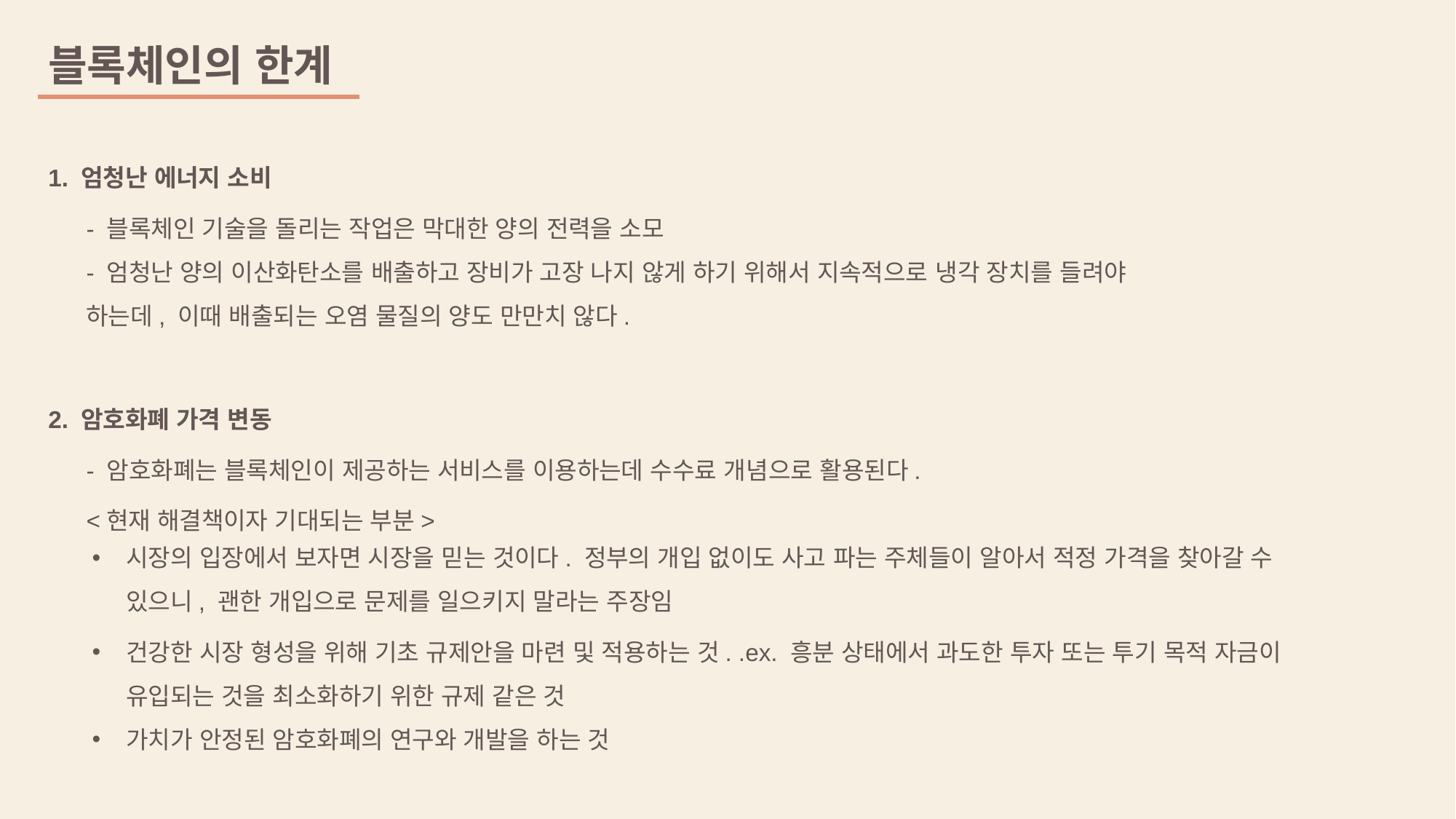

블록체인의 한계
1. 엄청난 에너지 소비
- 블록체인 기술을 돌리는 작업은 막대한 양의 전력을 소모
- 엄청난 양의 이산화탄소를 배출하고 장비가 고장 나지 않게 하기 위해서 지속적으로 냉각 장치를 들려야 하는데, 이때 배출되는 오염 물질의 양도 만만치 않다.
2. 암호화폐 가격 변동
- 암호화폐는 블록체인이 제공하는 서비스를 이용하는데 수수료 개념으로 활용된다.
<현재 해결책이자 기대되는 부분>
시장의 입장에서 보자면 시장을 믿는 것이다. 정부의 개입 없이도 사고 파는 주체들이 알아서 적정 가격을 찾아갈 수 있으니, 괜한 개입으로 문제를 일으키지 말라는 주장임
건강한 시장 형성을 위해 기초 규제안을 마련 및 적용하는 것. .ex. 흥분 상태에서 과도한 투자 또는 투기 목적 자금이 유입되는 것을 최소화하기 위한 규제 같은 것
가치가 안정된 암호화폐의 연구와 개발을 하는 것